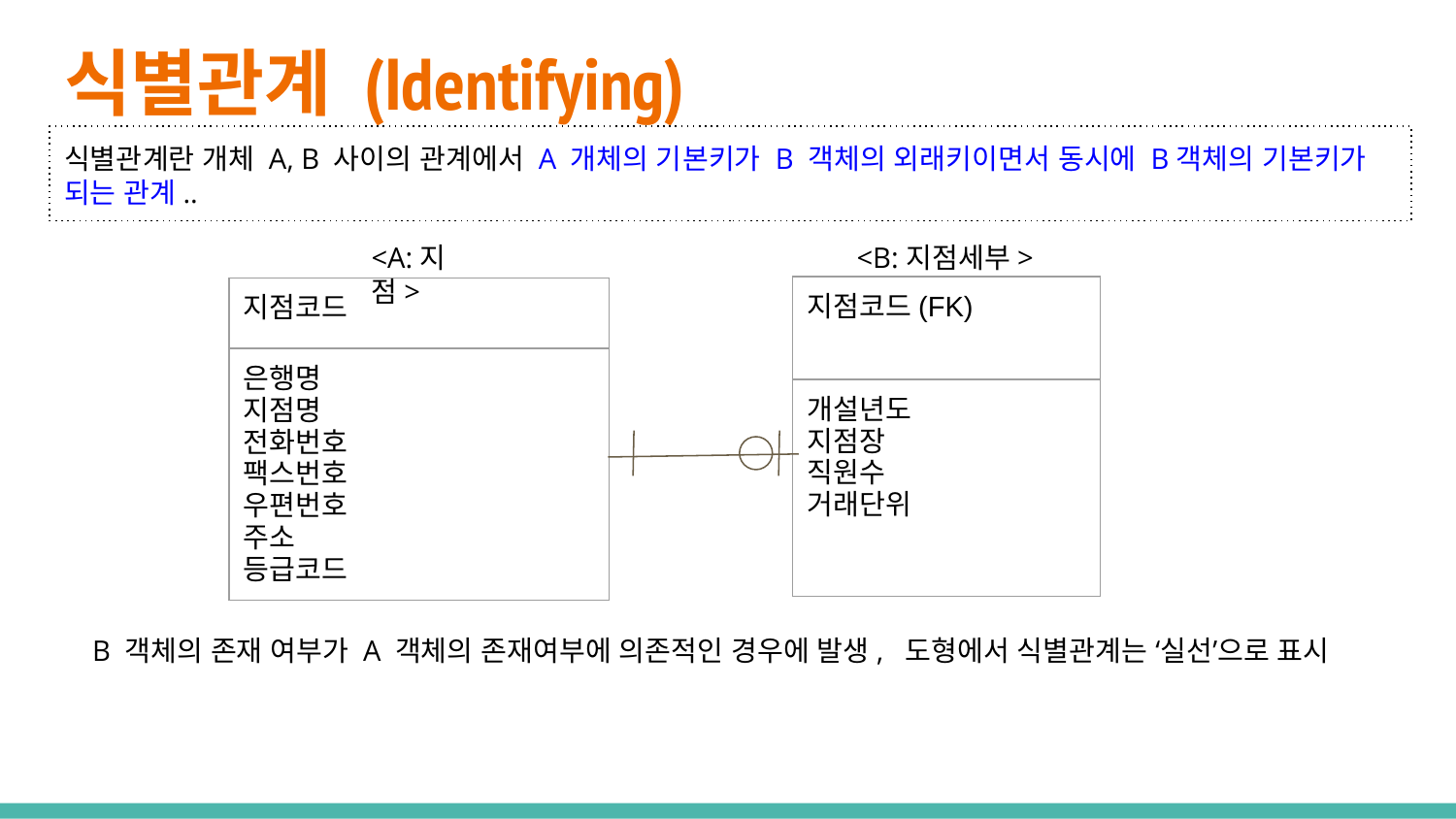

# 식별관계 (Identifying)
식별관계란 개체 A, B 사이의 관계에서 A 개체의 기본키가 B 객체의 외래키이면서 동시에 B객체의 기본키가 되는 관계..
<A:지점>
<B:지점세부>
| 지점코드(FK) |
| --- |
| 개설년도 지점장 직원수 거래단위 |
| 지점코드 |
| --- |
| 은행명 지점명 전화번호 팩스번호 우편번호 주소 등급코드 |

B 객체의 존재 여부가 A 객체의 존재여부에 의존적인 경우에 발생,  도형에서 식별관계는 ‘실선’으로 표시